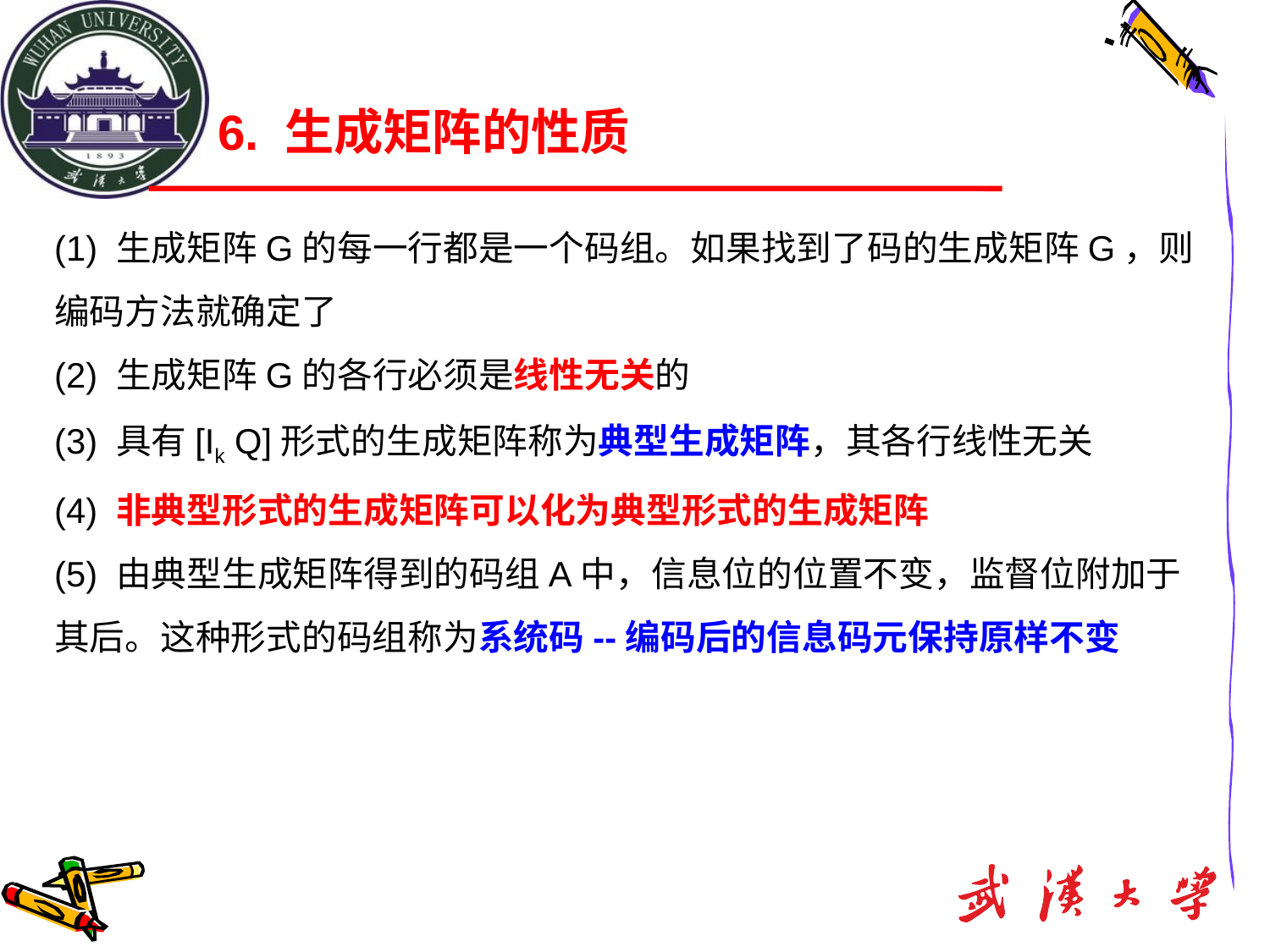

# 6. 生成矩阵的性质
(1) 生成矩阵G的每一行都是一个码组。如果找到了码的生成矩阵G，则编码方法就确定了
(2) 生成矩阵G的各行必须是线性无关的
(3) 具有[Ik Q]形式的生成矩阵称为典型生成矩阵，其各行线性无关
(4) 非典型形式的生成矩阵可以化为典型形式的生成矩阵
(5) 由典型生成矩阵得到的码组A中，信息位的位置不变，监督位附加于其后。这种形式的码组称为系统码--编码后的信息码元保持原样不变